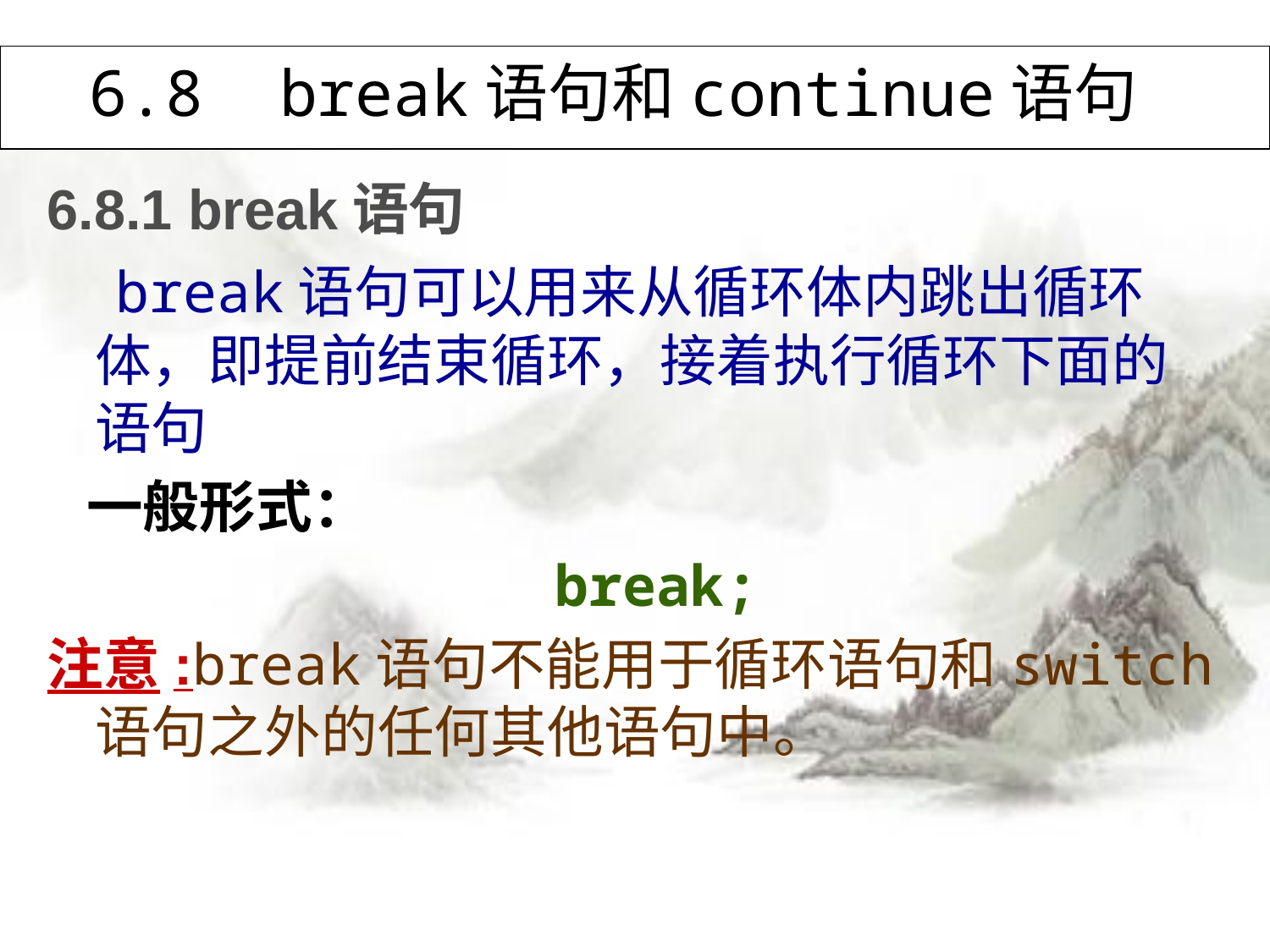

# 6.8  break语句和continue语句
6.8.1 break语句
  break语句可以用来从循环体内跳出循环体，即提前结束循环，接着执行循环下面的语句
  一般形式：
               break;
注意:break语句不能用于循环语句和switch语句之外的任何其他语句中。